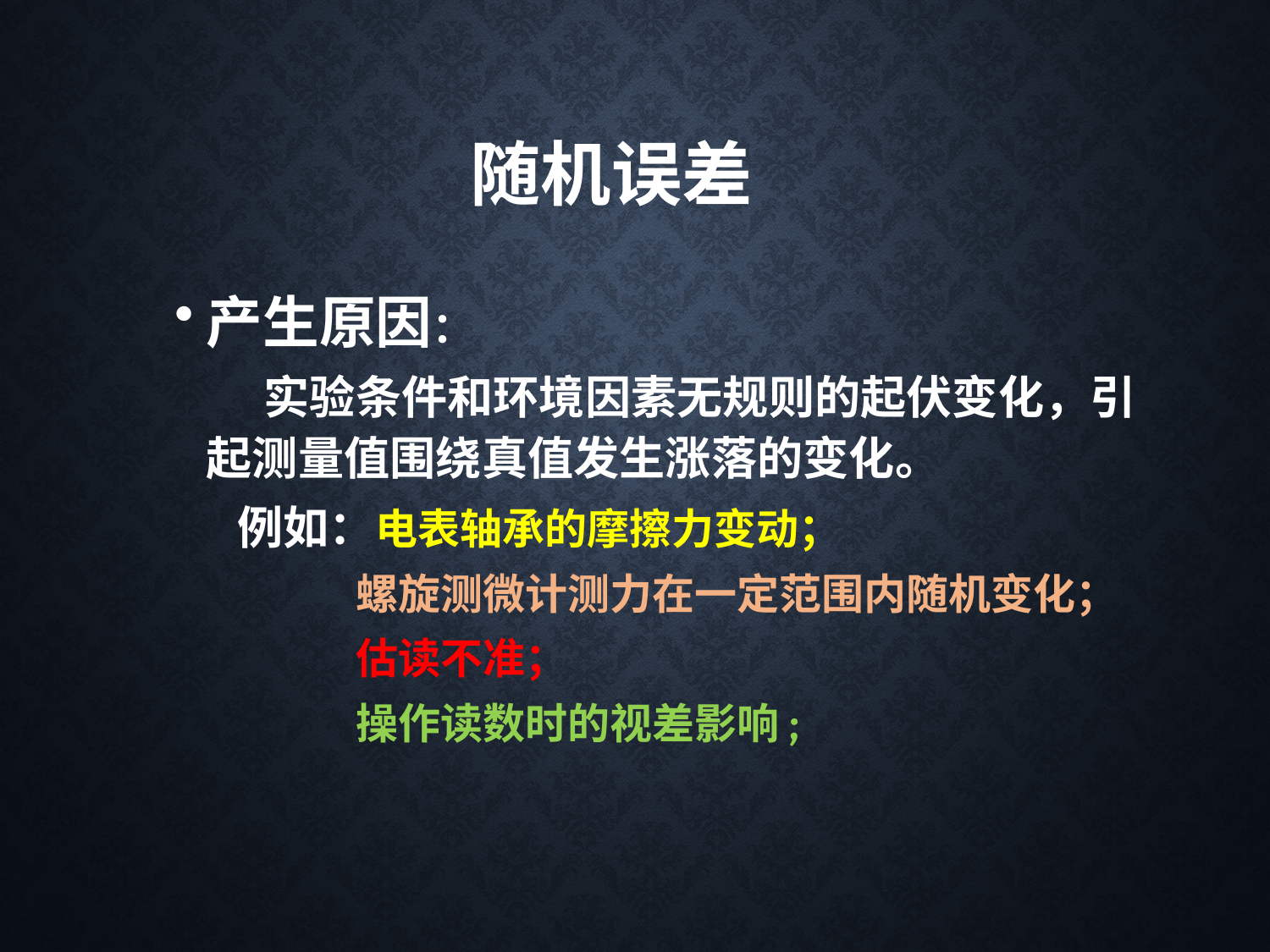

# 随机误差
产生原因：
         实验条件和环境因素无规则的起伏变化，引起测量值围绕真值发生涨落的变化。
     例如：电表轴承的摩擦力变动；
                  螺旋测微计测力在一定范围内随机变化；
                  估读不准；
                  操作读数时的视差影响;